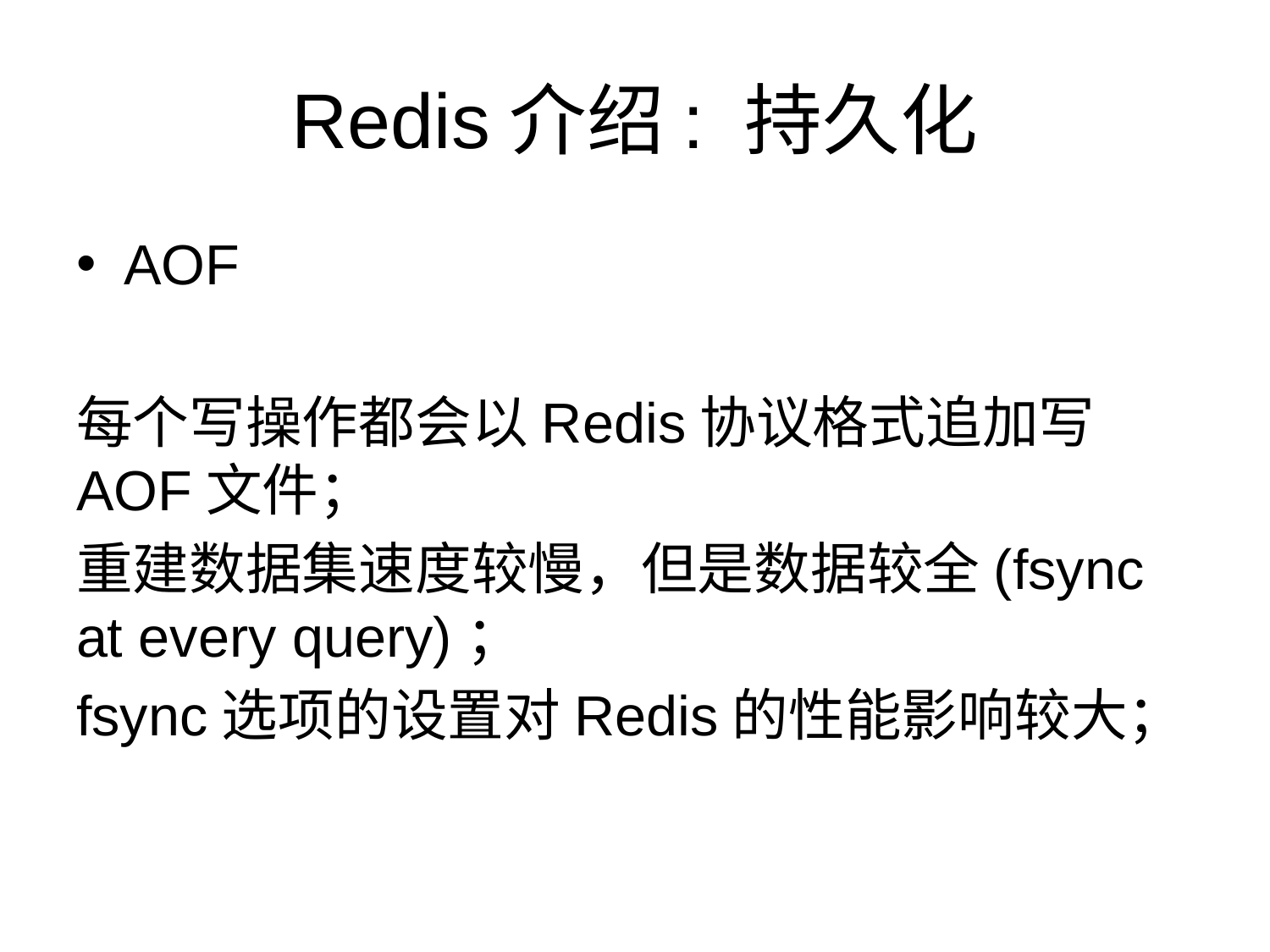

# Redis介绍: 持久化
AOF

每个写操作都会以Redis协议格式追加写AOF文件；
重建数据集速度较慢，但是数据较全(fsync at every query)；
fsync选项的设置对Redis的性能影响较大；